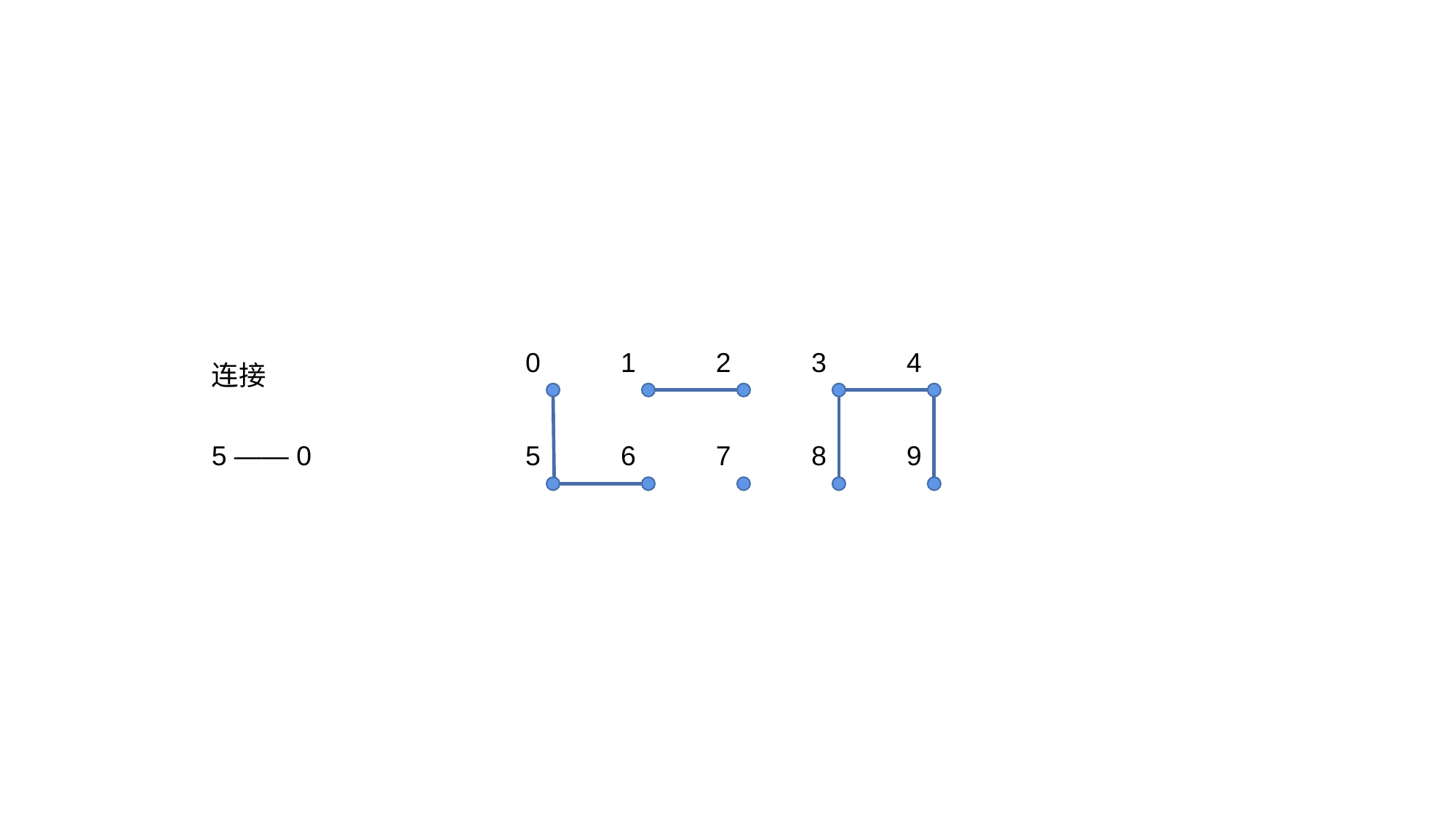

0

1

2

3

4

连接
5 —— 0
5

6

7

8

9